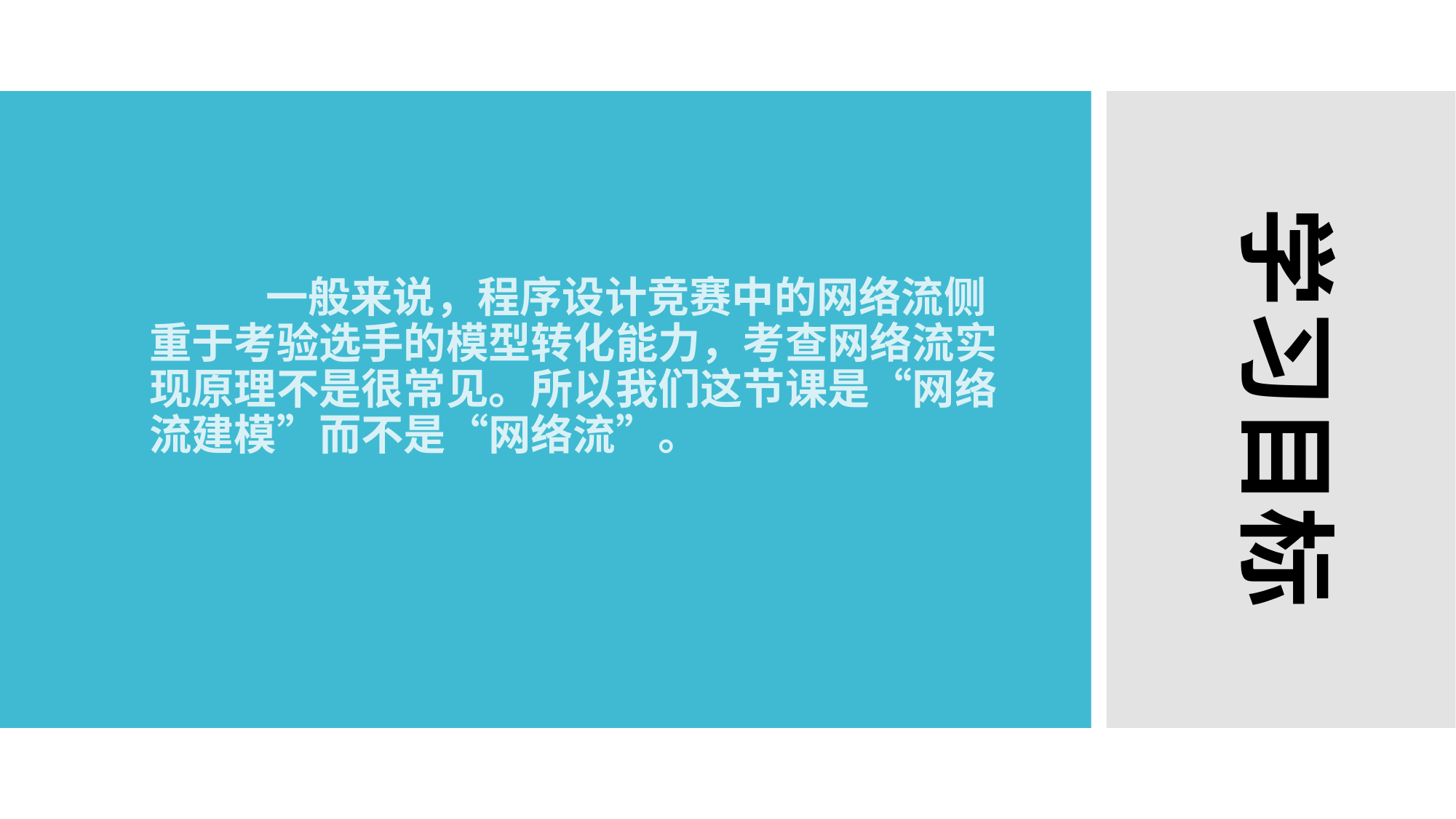

学习目标
           一般来说，程序设计竞赛中的网络流侧重于考验选手的模型转化能力，考查网络流实现原理不是很常见。所以我们这节课是“网络流建模”而不是“网络流”。